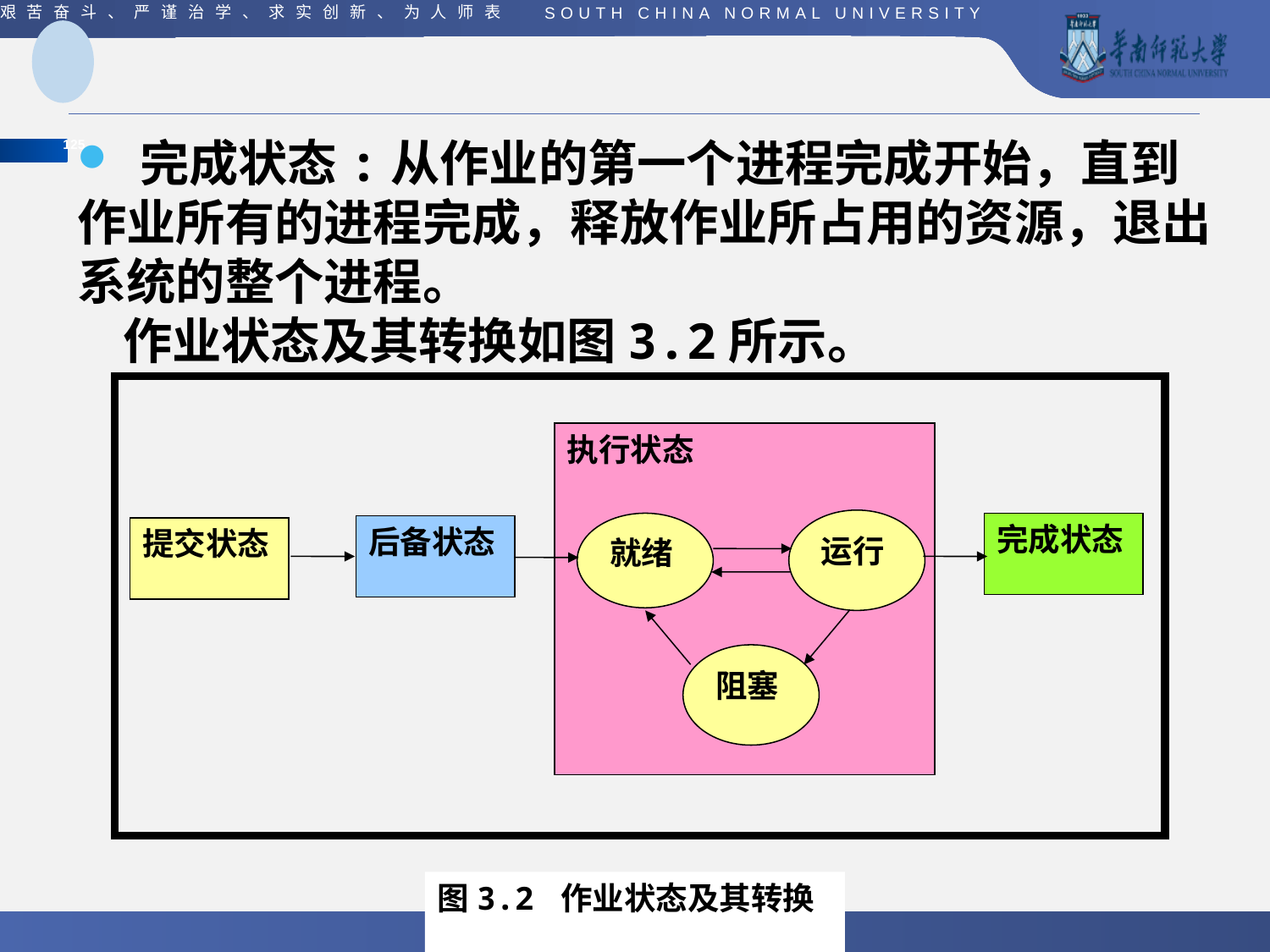

完成状态:从作业的第一个进程完成开始，直到作业所有的进程完成，释放作业所占用的资源，退出系统的整个进程。
   作业状态及其转换如图3.2所示。

执行状态
运行
就绪
阻塞
完成状态
后备状态
提交状态

图3.2 作业状态及其转换

125